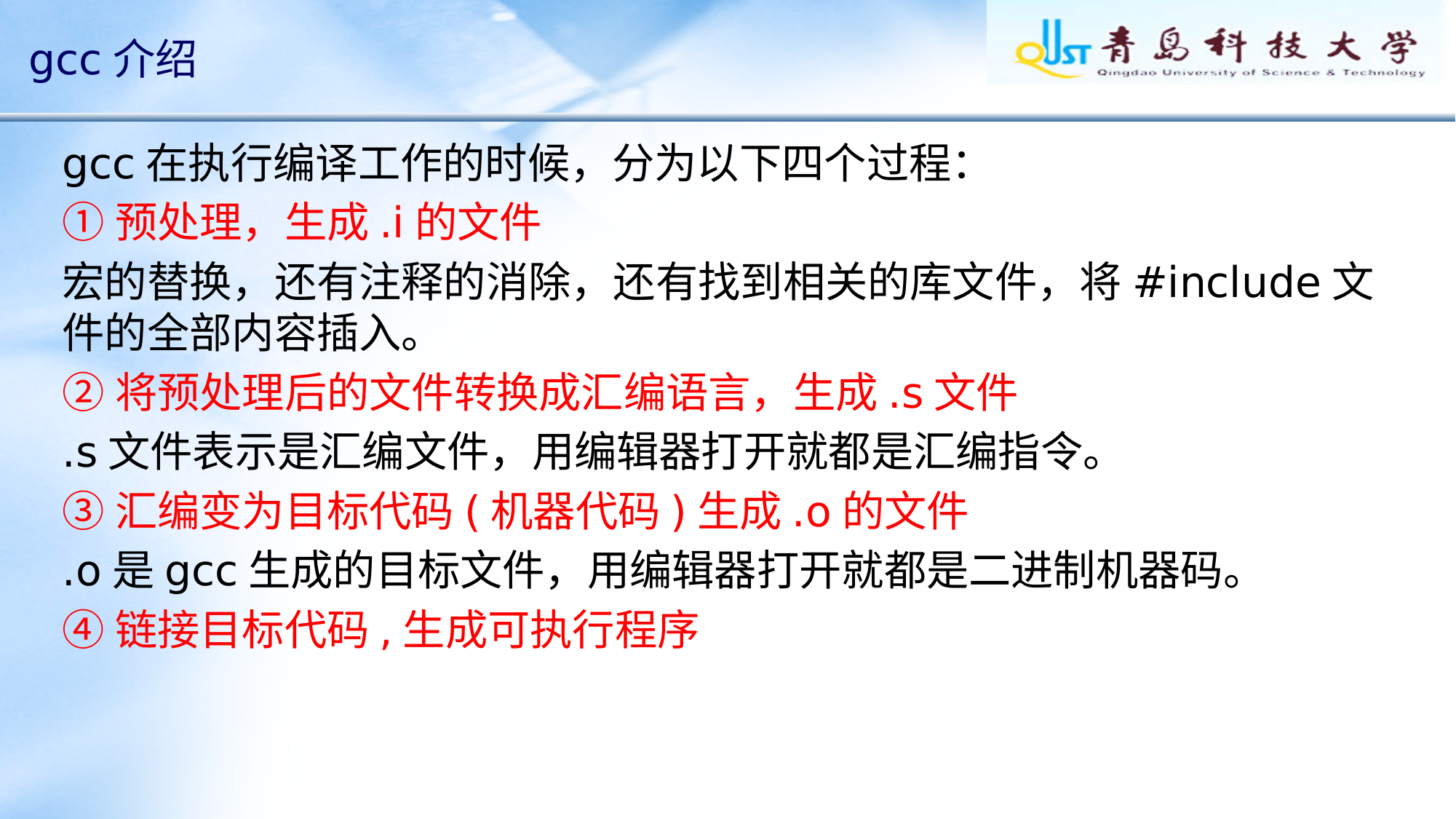

# gcc介绍
gcc在执行编译工作的时候，分为以下四个过程：
①预处理，生成.i的文件
宏的替换，还有注释的消除，还有找到相关的库文件，将#include文件的全部内容插入。
②将预处理后的文件转换成汇编语言，生成.s文件
.s文件表示是汇编文件，用编辑器打开就都是汇编指令。
③汇编变为目标代码(机器代码)生成.o的文件
.o是gcc生成的目标文件，用编辑器打开就都是二进制机器码。
④链接目标代码,生成可执行程序